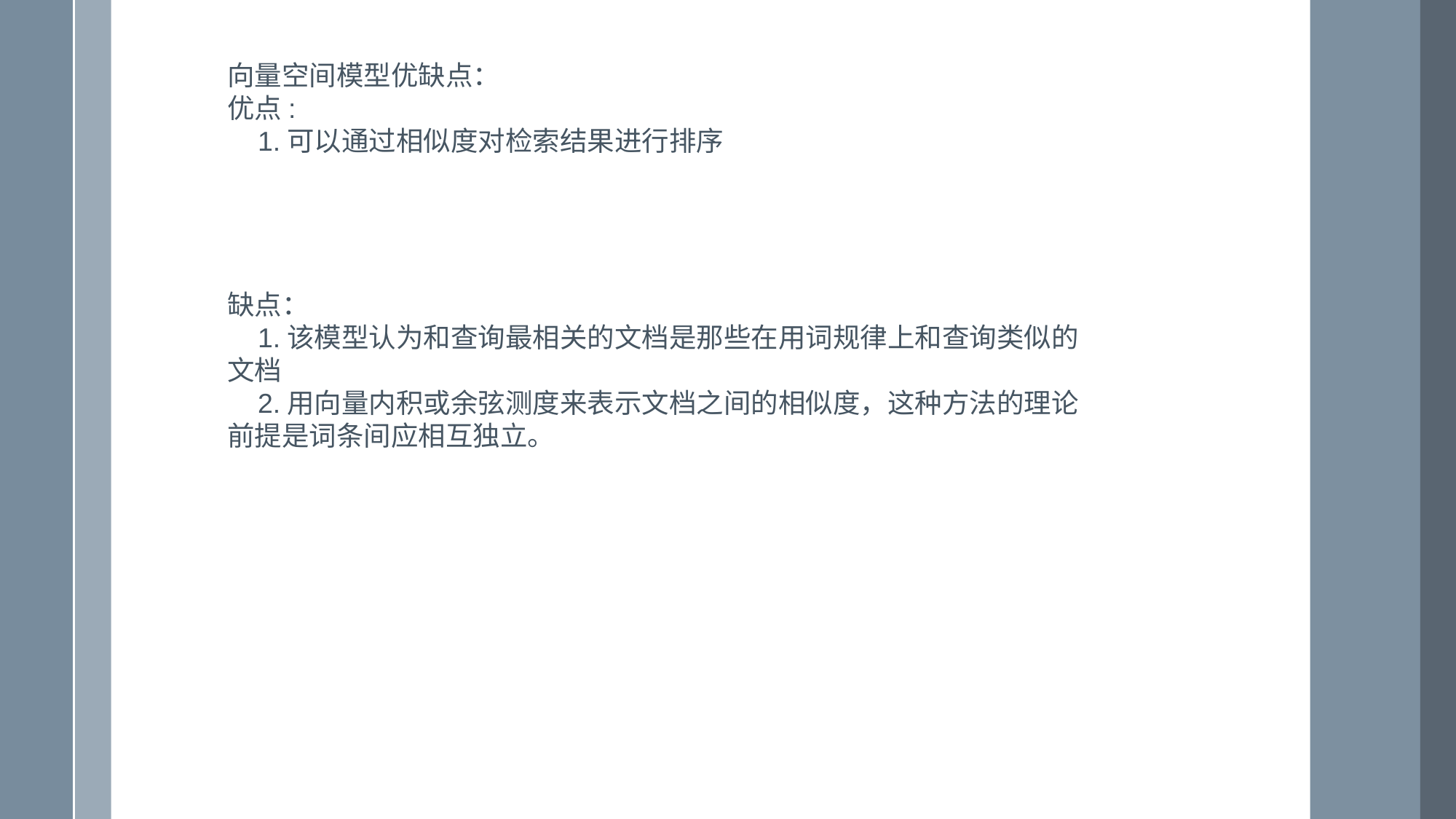

向量空间模型优缺点：
优点:
    1.可以通过相似度对检索结果进行排序

缺点：
    1.该模型认为和查询最相关的文档是那些在用词规律上和查询类似的文档
    2.用向量内积或余弦测度来表示文档之间的相似度，这种方法的理论前提是词条间应相互独立。